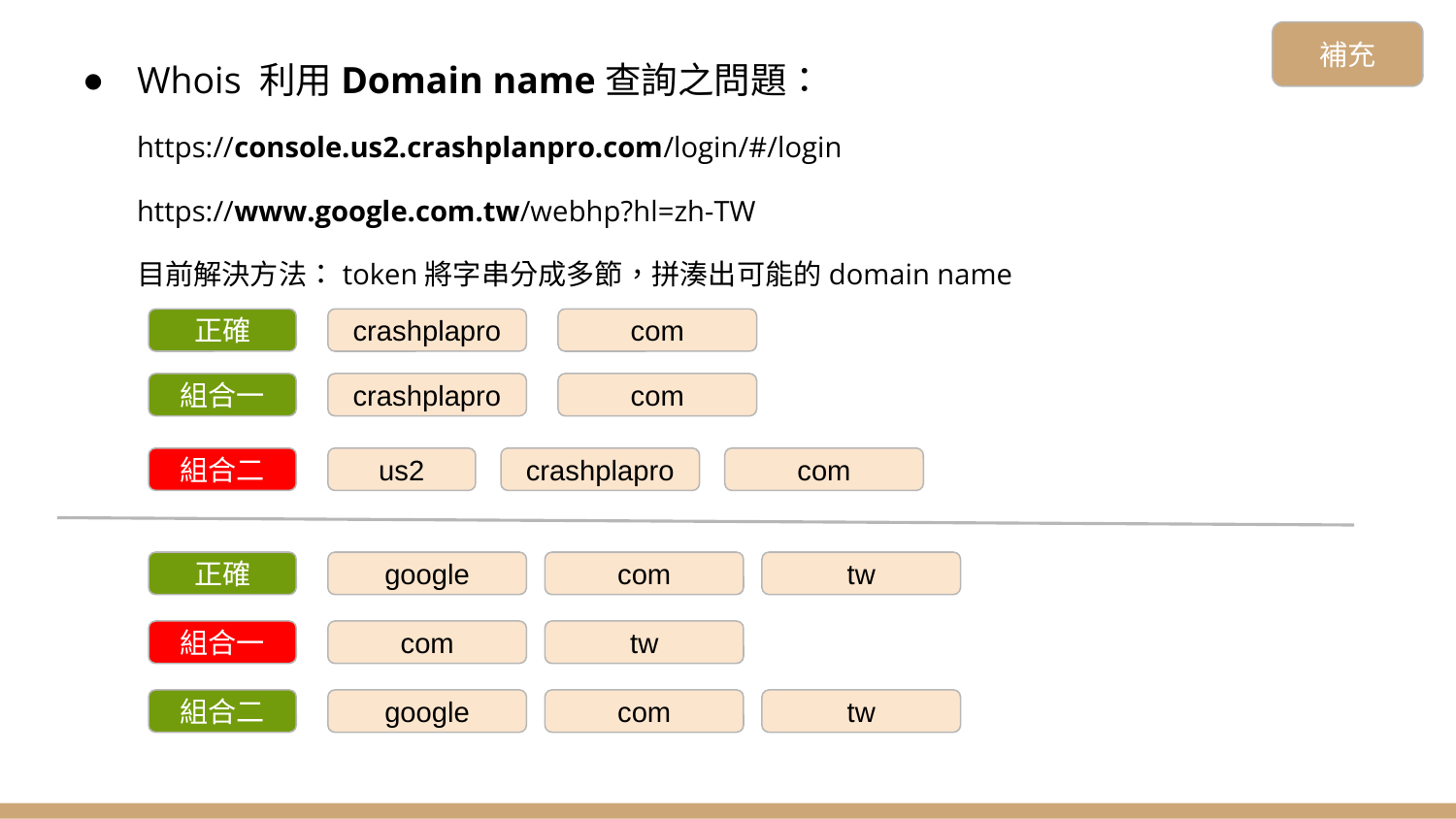

補充
Whois 利用Domain name查詢之問題：
https://console.us2.crashplanpro.com/login/#/login
https://www.google.com.tw/webhp?hl=zh-TW
目前解決方法：token將字串分成多節，拼湊出可能的domain name

正確
crashplapro
com
組合一
crashplapro
com
組合二
us2
crashplapro
com
正確
google
com
tw
組合一
com
tw
組合二
google
com
tw